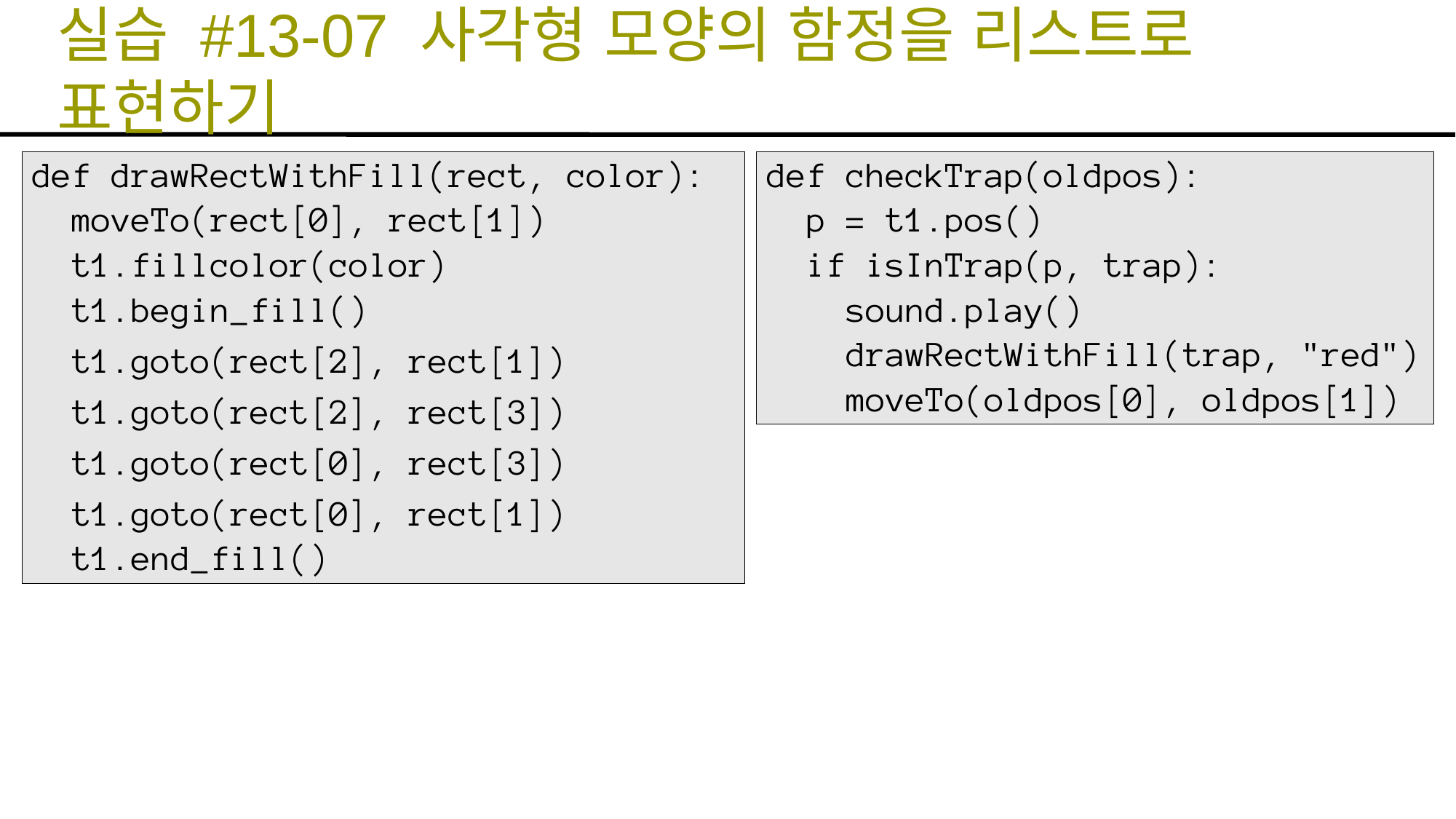

실습 #13-07 사각형 모양의 함정을 리스트로 표현하기
def drawRectWithFill(rect, color):
  moveTo(rect[0], rect[1])
  t1.fillcolor(color)
  t1.begin_fill()
  t1.goto(rect[2], rect[1])
  t1.goto(rect[2], rect[3])
  t1.goto(rect[0], rect[3])
  t1.goto(rect[0], rect[1])
  t1.end_fill()
def checkTrap(oldpos):
  p = t1.pos()
  if isInTrap(p, trap):
    sound.play()
    drawRectWithFill(trap, "red")
    moveTo(oldpos[0], oldpos[1])